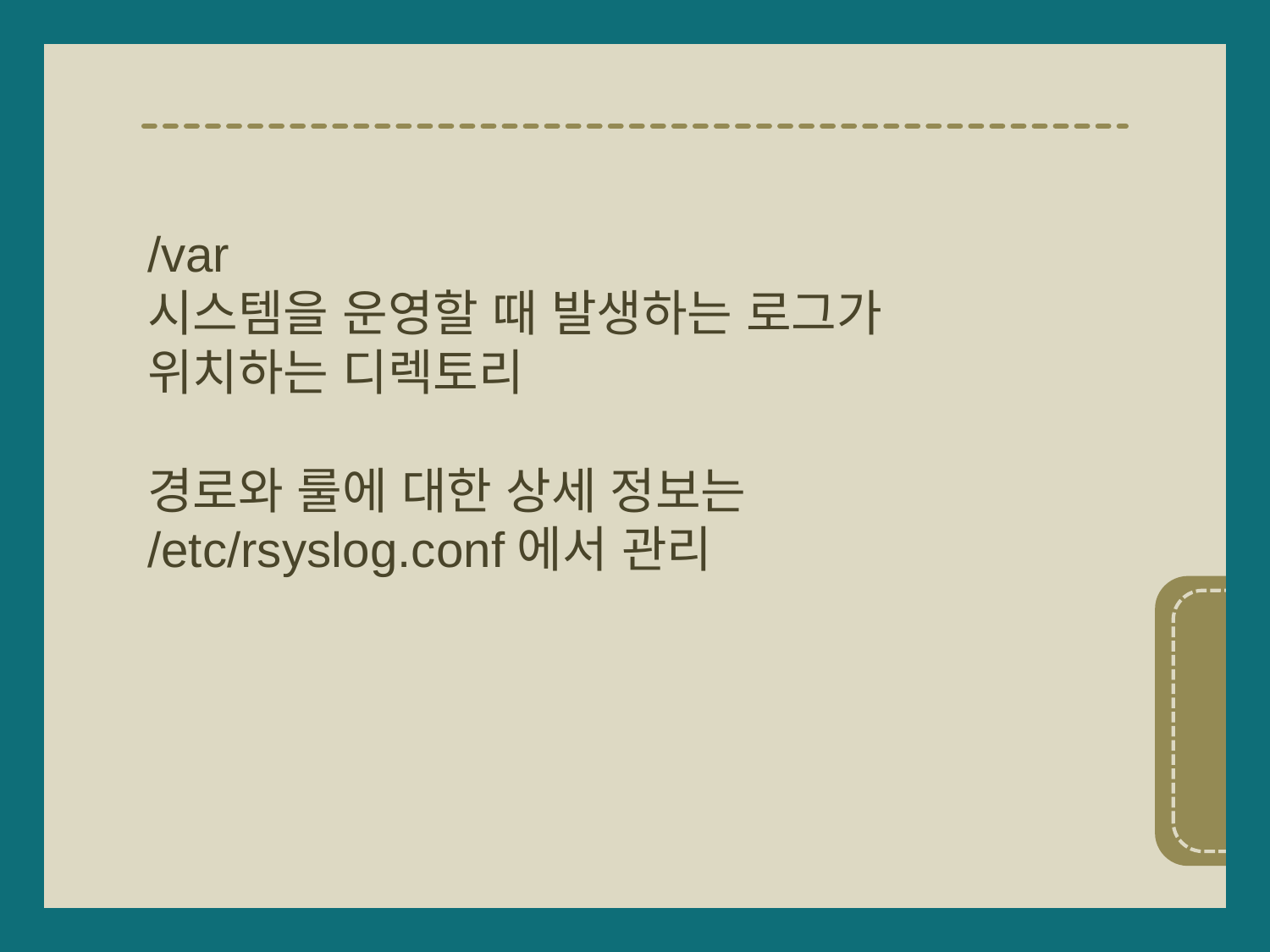

/var
시스템을 운영할 때 발생하는 로그가
위치하는 디렉토리

경로와 룰에 대한 상세 정보는
/etc/rsyslog.conf에서 관리